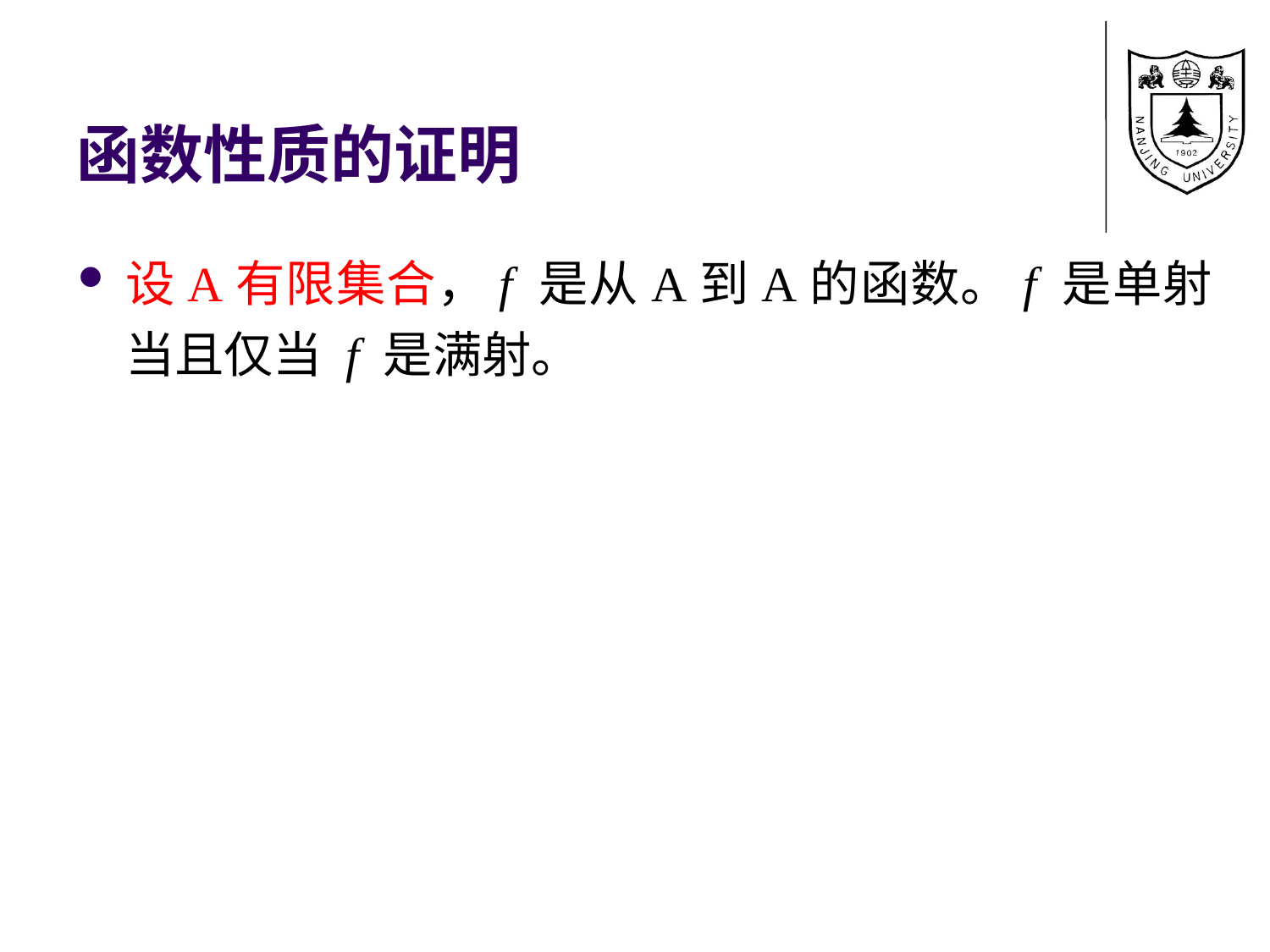

# 函数性质的证明
设A有限集合，f 是从A到A的函数。f 是单射当且仅当 f 是满射。